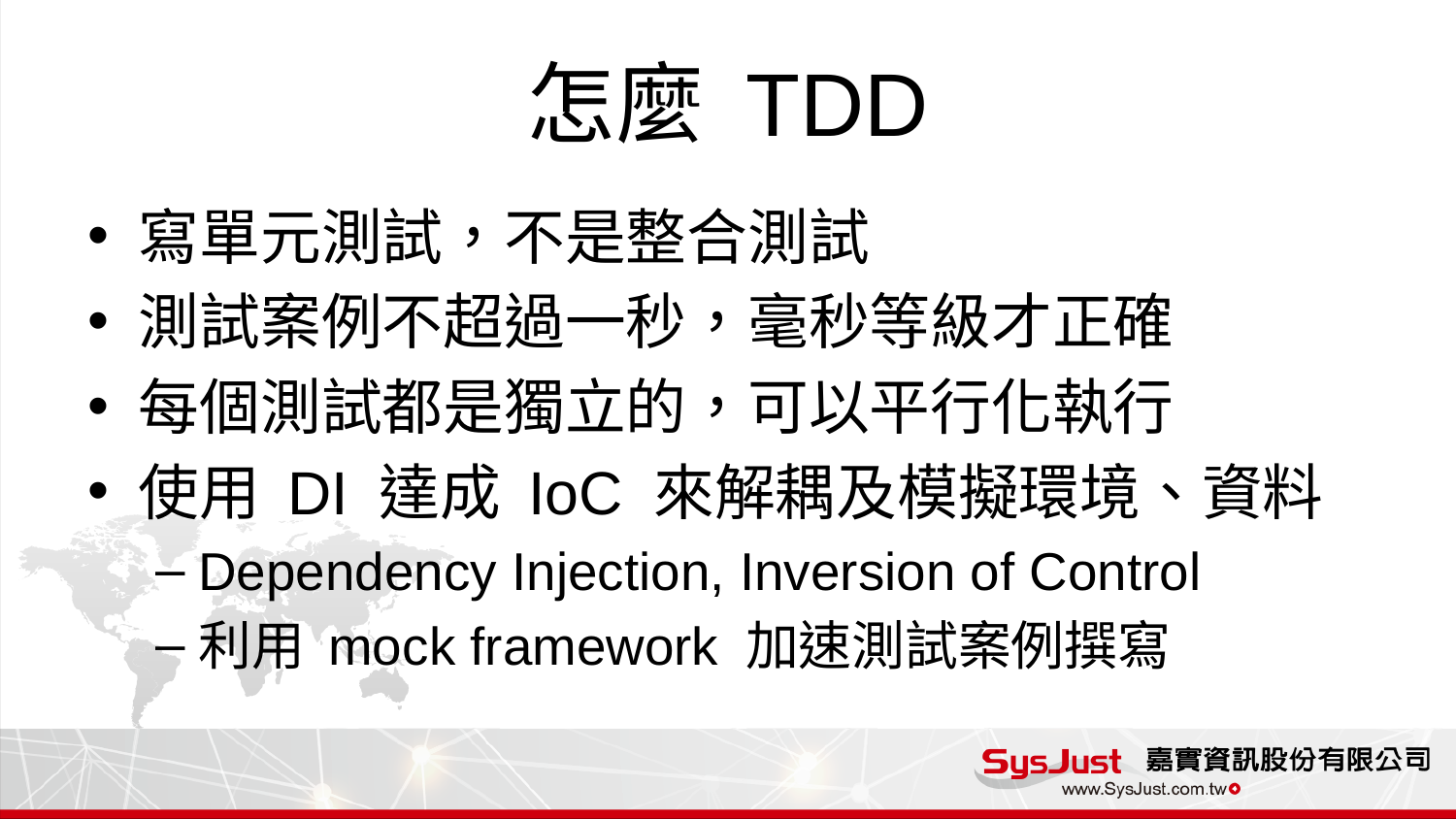

# 怎麼 TDD
寫單元測試，不是整合測試
測試案例不超過一秒，毫秒等級才正確
每個測試都是獨立的，可以平行化執行
使用 DI 達成 IoC 來解耦及模擬環境、資料
Dependency Injection, Inversion of Control
利用 mock framework 加速測試案例撰寫